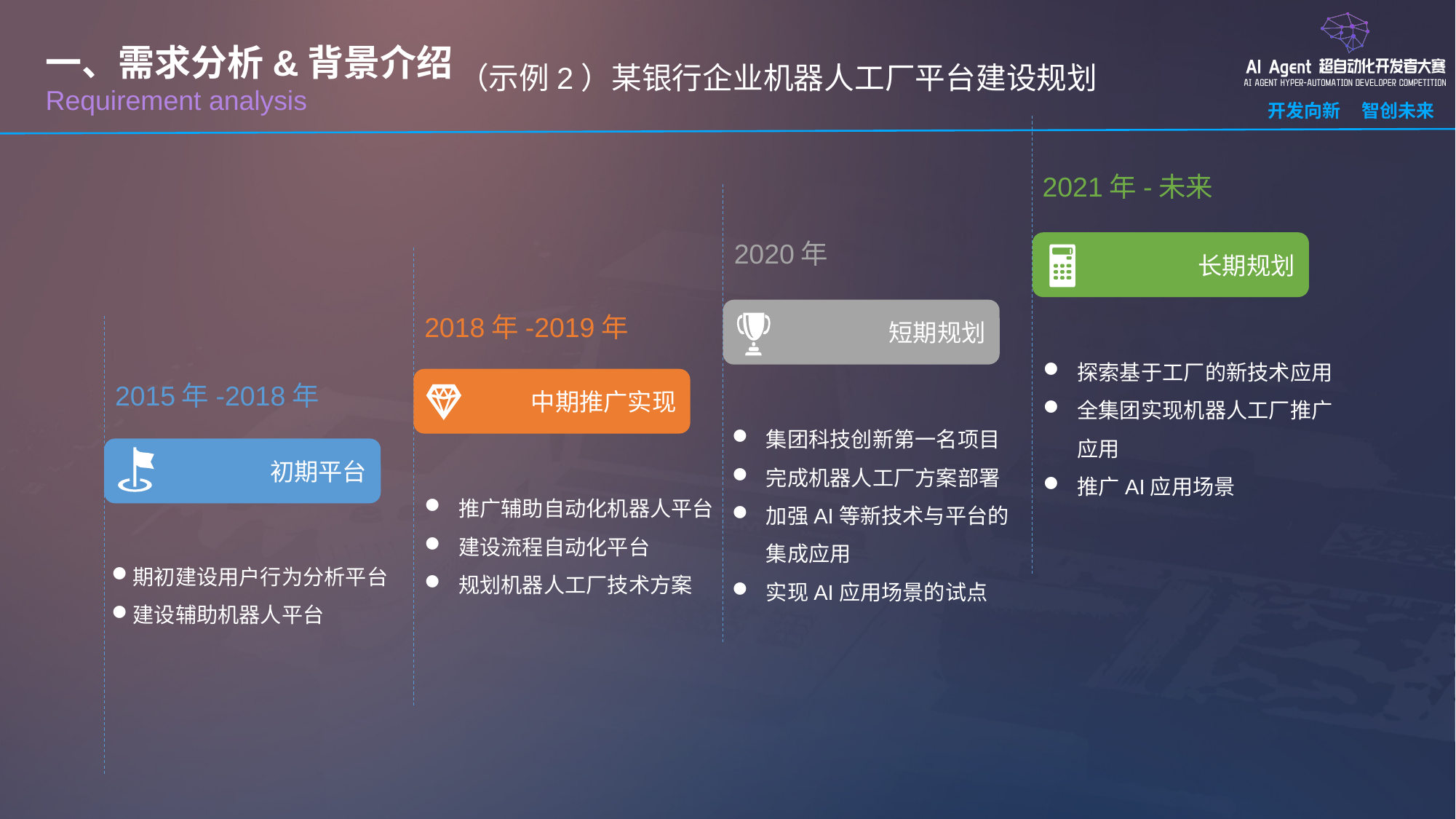

一、需求分析&背景介绍
Requirement analysis
（示例2）某银行企业机器人工厂平台建设规划
2021年-未来
2020年
长期规划

短期规划

2018年-2019年
探索基于工厂的新技术应用
全集团实现机器人工厂推广应用
推广AI应用场景
中期推广实现

2015年-2018年
集团科技创新第一名项目
完成机器人工厂方案部署
加强AI等新技术与平台的集成应用
实现AI应用场景的试点
初期平台

推广辅助自动化机器人平台
建设流程自动化平台
规划机器人工厂技术方案
期初建设用户行为分析平台
建设辅助机器人平台